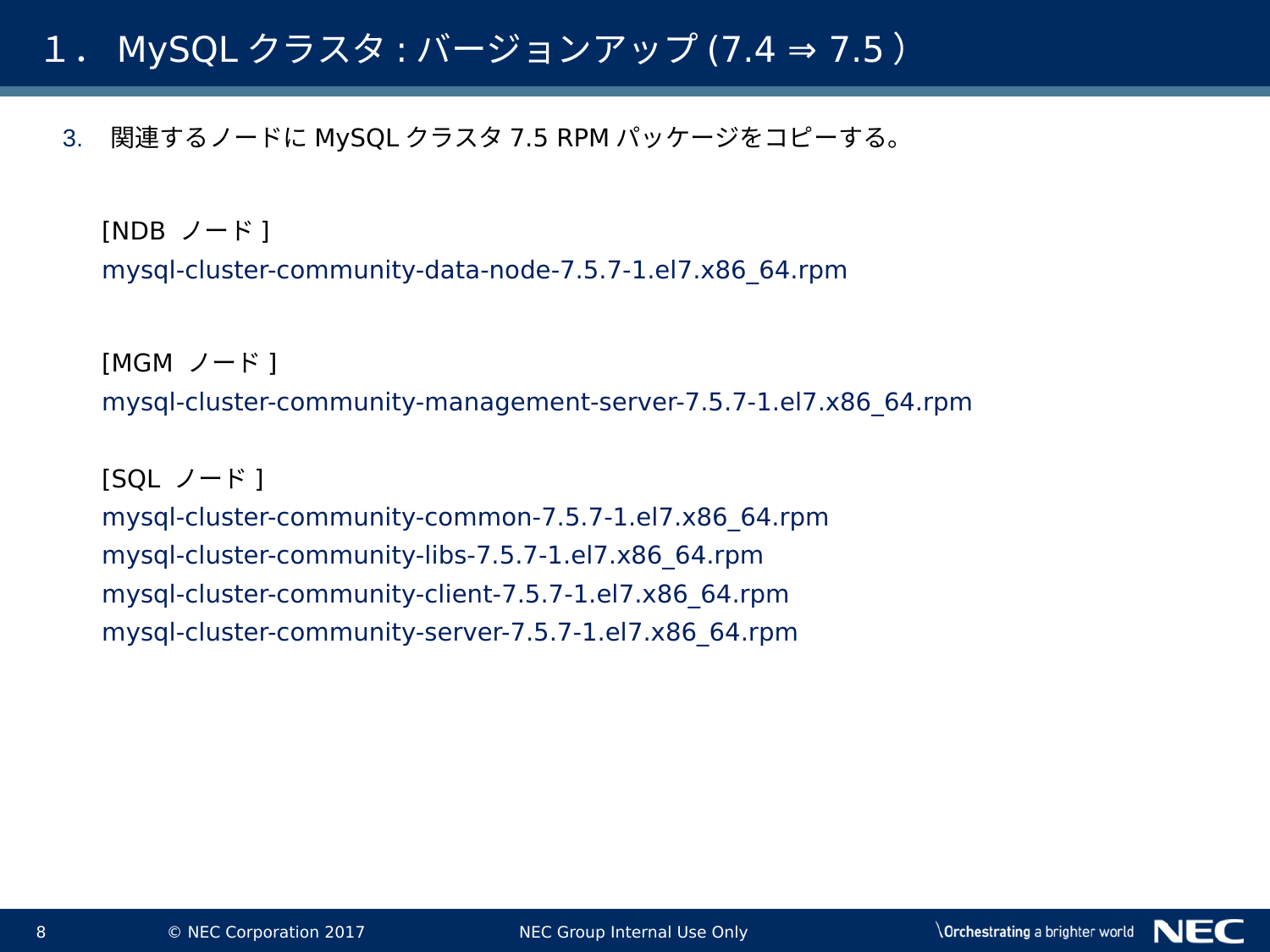

# １．MySQLクラスタ:バージョンアップ(7.4 ⇒ 7.5）
関連するノードにMySQLクラスタ7.5 RPMパッケージをコピーする。

     [NDB ノード]
     mysql-cluster-community-data-node-7.5.7-1.el7.x86_64.rpm

     [MGM ノード]
     mysql-cluster-community-management-server-7.5.7-1.el7.x86_64.rpm

     [SQL ノード]
     mysql-cluster-community-common-7.5.7-1.el7.x86_64.rpm
     mysql-cluster-community-libs-7.5.7-1.el7.x86_64.rpm
     mysql-cluster-community-client-7.5.7-1.el7.x86_64.rpm
     mysql-cluster-community-server-7.5.7-1.el7.x86_64.rpm